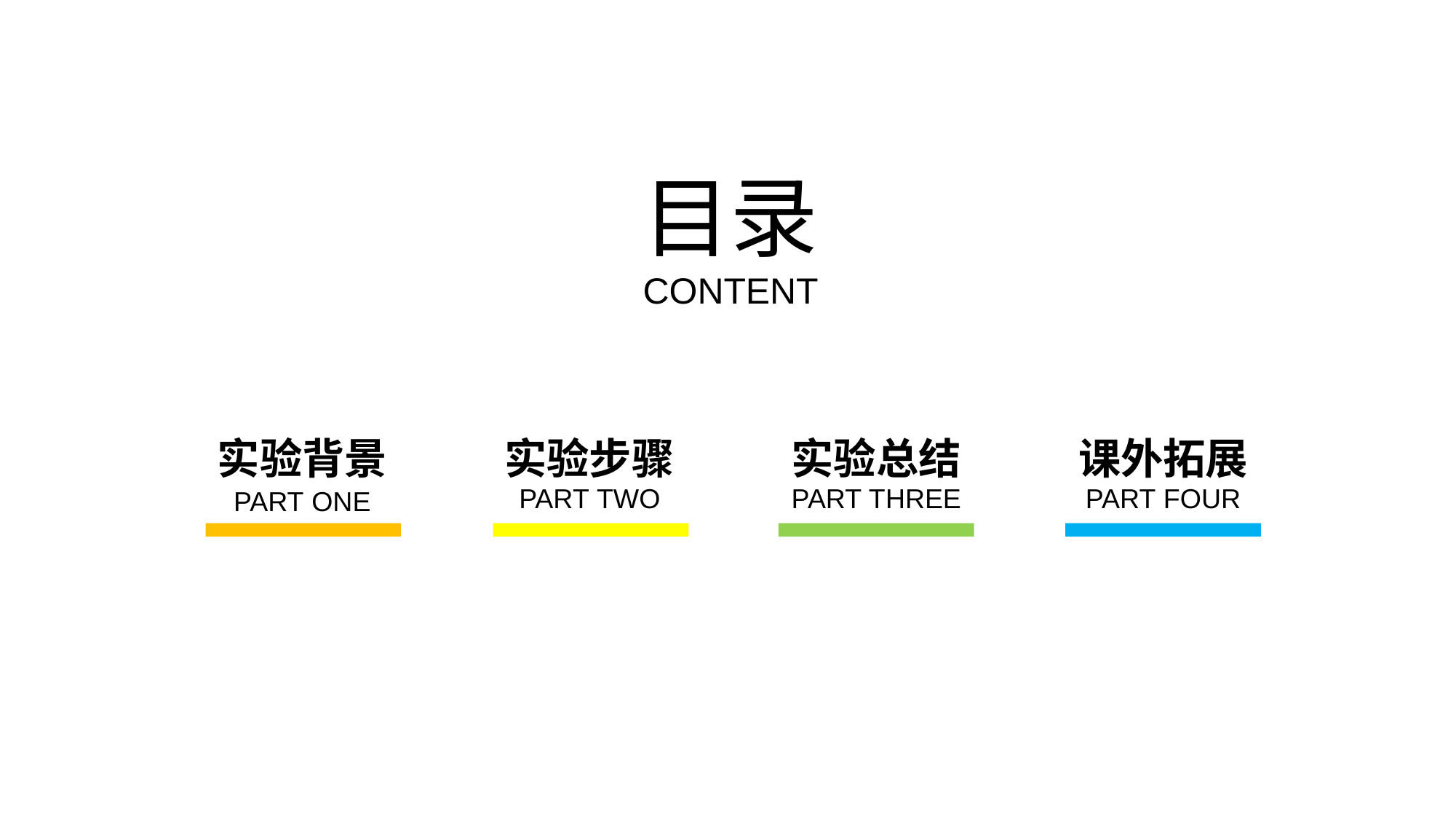

目录
CONTENT
实验背景
PART ONE

实验步骤
PART TWO

实验总结
PART THREE

课外拓展
PART FOUR